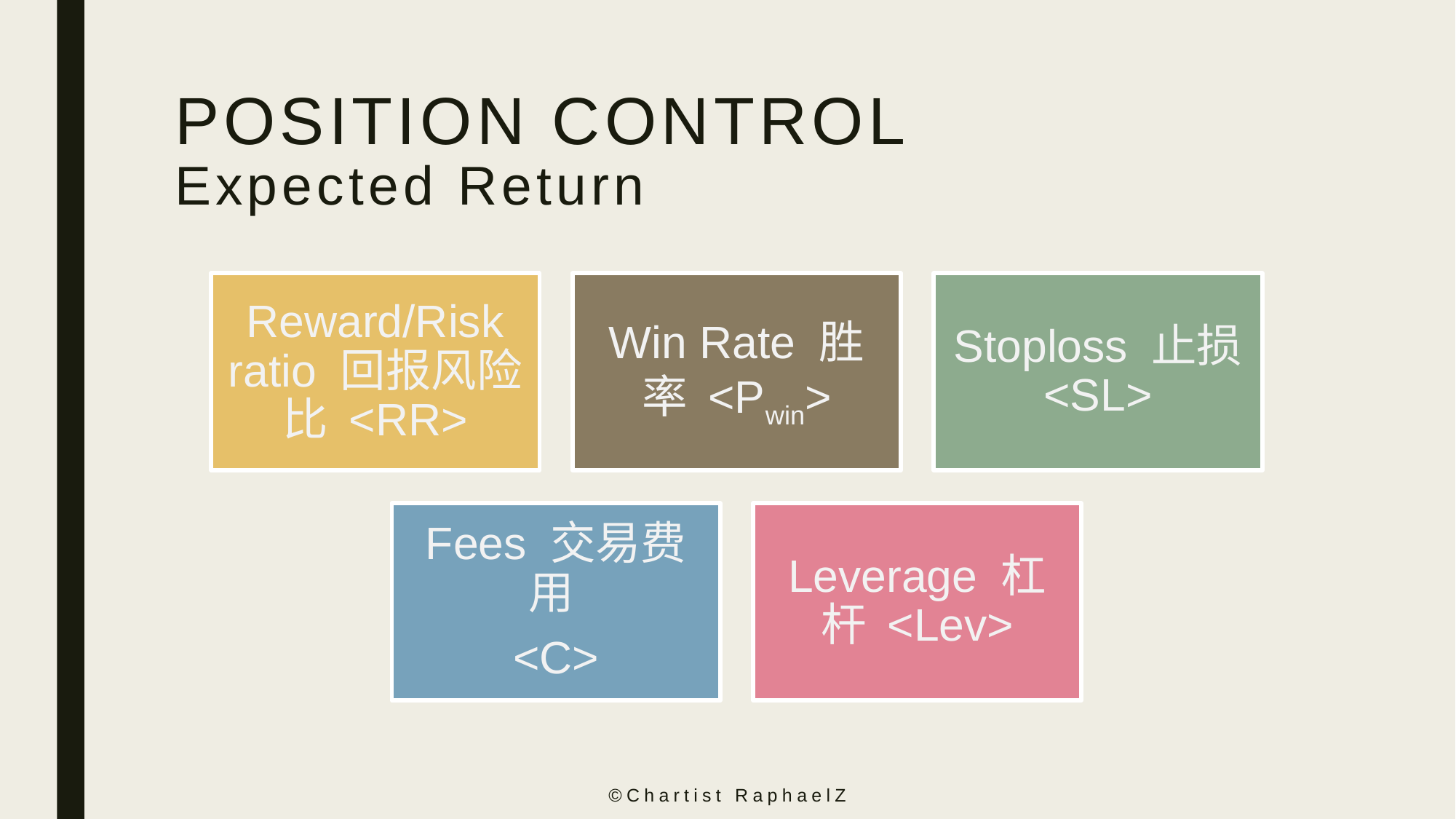

# POSITION CONTROL Expected Return
Reward/Risk ratio 回报风险比 <RR>
Win Rate 胜率 <Pwin>
Stoploss 止损 <SL>
Fees 交易费用
<C>
Leverage 杠杆 <Lev>
©️Chartist RaphaelZ